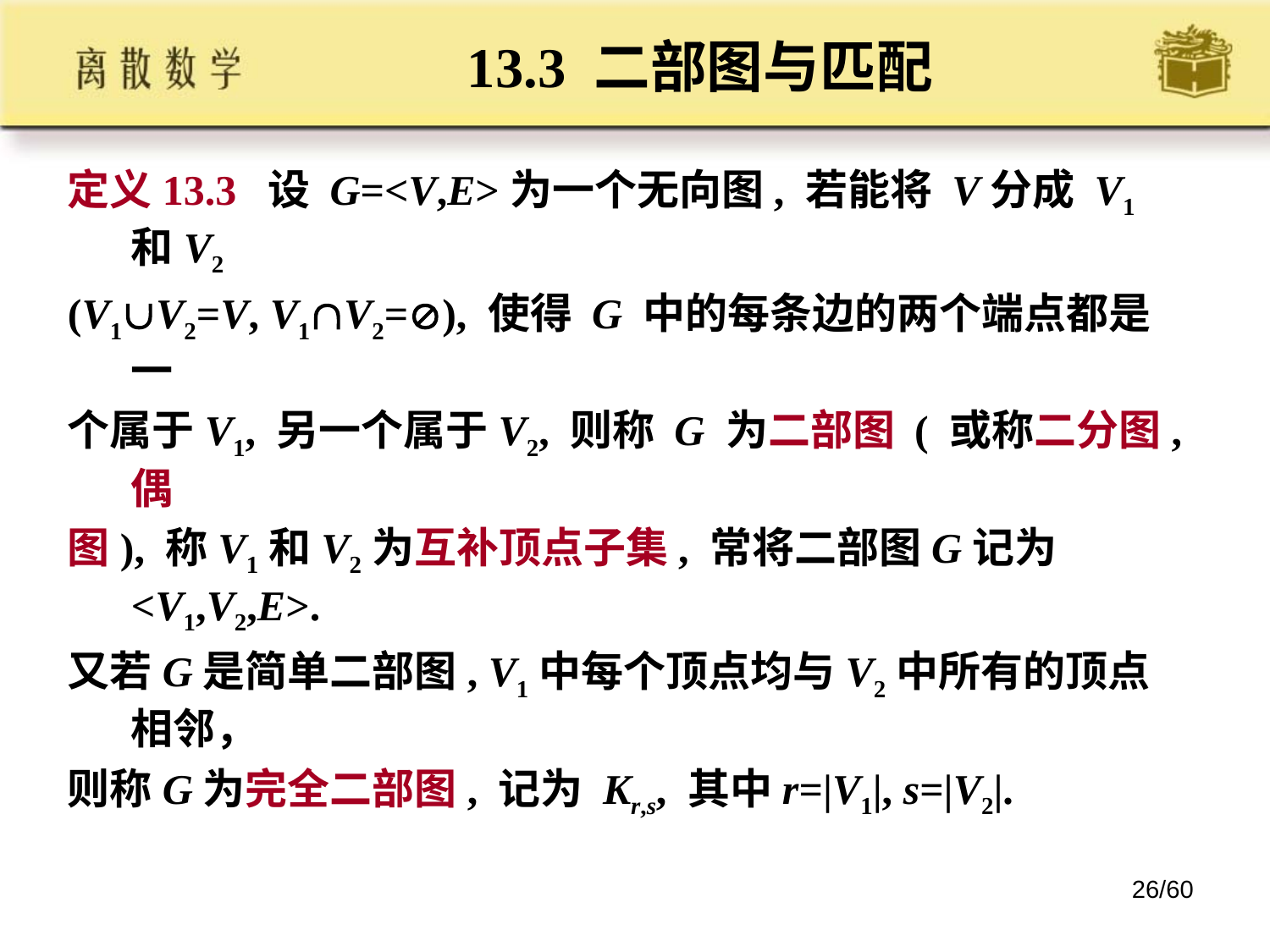

# 13.3 二部图与匹配
定义13.3  设 G=<V,E>为一个无向图, 若能将 V分成 V1和V2
(V1∪V2=V, V1∩V2=∅), 使得 G 中的每条边的两个端点都是一
个属于V1, 另一个属于V2, 则称 G 为二部图 ( 或称二分图, 偶
图), 称V1和V2为互补顶点子集, 常将二部图G记为<V1,V2,E>.
又若G是简单二部图, V1中每个顶点均与V2中所有的顶点相邻，
则称G为完全二部图, 记为 Kr,s, 其中r=|V1|, s=|V2|.
26/60